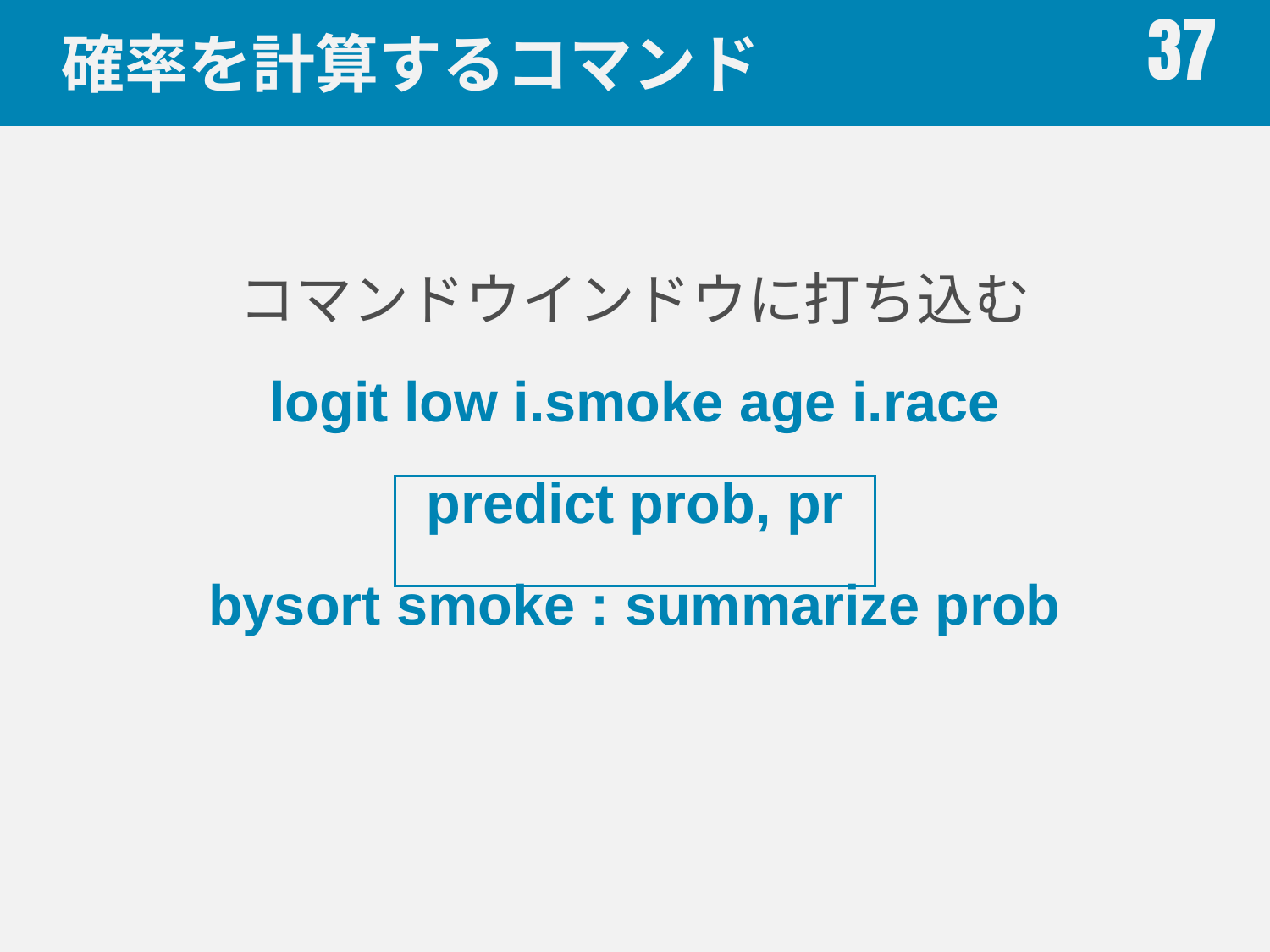

# 確率を計算するコマンド
 37

コマンドウインドウに打ち込む
logit low i.smoke age i.race
predict prob, pr
bysort smoke : summarize prob